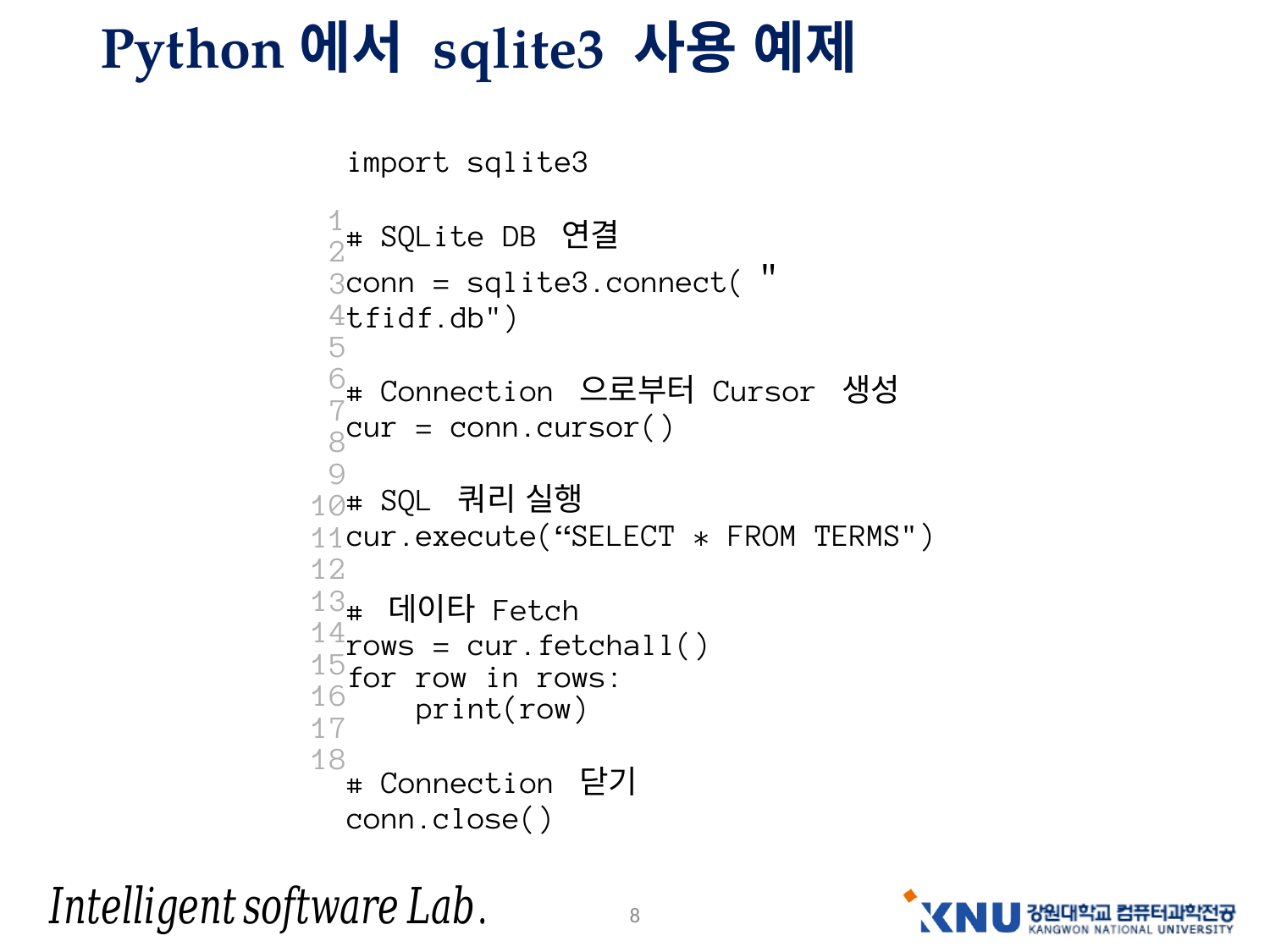

# Python에서 sqlite3 사용 예제
| 1 2 3 4 5 6 7 8 9 10 11 12 13 14 15 16 17 18 | import sqlite3   # SQLite DB 연결 conn = sqlite3.connect(＂tfidf.db")   # Connection 으로부터 Cursor 생성 cur = conn.cursor()   # SQL 쿼리 실행 cur.execute(“SELECT \* FROM TERMS")   # 데이타 Fetch rows = cur.fetchall() for row in rows:     print(row)   # Connection 닫기 conn.close() |
| --- | --- |